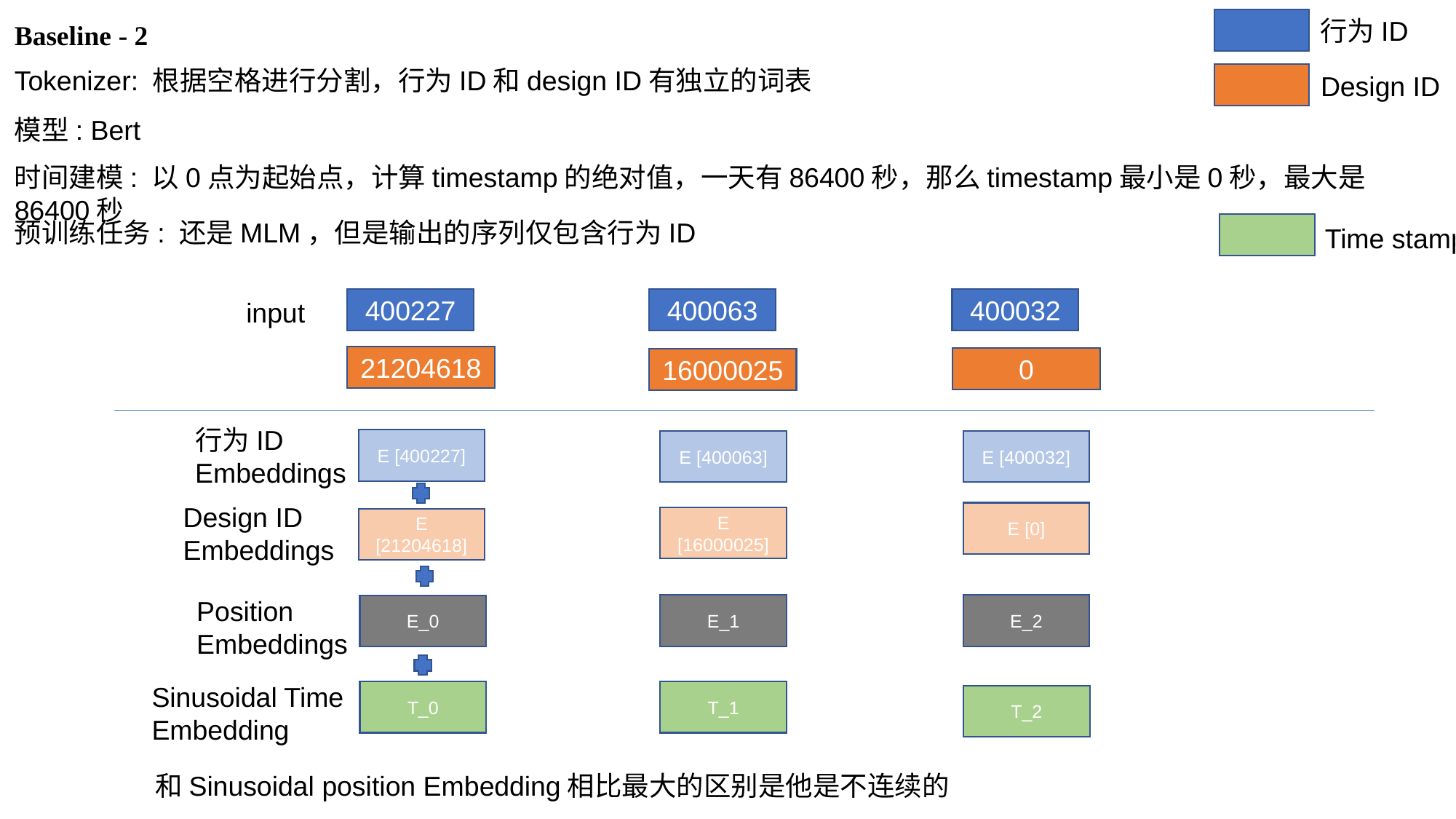

行为ID

Baseline - 2
Tokenizer: 根据空格进行分割，行为ID和design ID有独立的词表

Design ID
模型: Bert
时间建模: 以0点为起始点，计算timestamp的绝对值，一天有86400秒，那么timestamp最小是0秒，最大是86400秒
预训练任务: 还是MLM，但是输出的序列仅包含行为ID

Time stamp
400227
400063
400032
input
21204618
0
16000025
行为ID
Embeddings
E [400227]
E [400063]
E [400032]

Design ID
Embeddings
E [0]
E [16000025]
E [21204618]

Position
Embeddings
E_1
E_2
E_0

Sinusoidal Time
Embedding
T_0
T_1
T_2
和Sinusoidal position Embedding相比最大的区别是他是不连续的